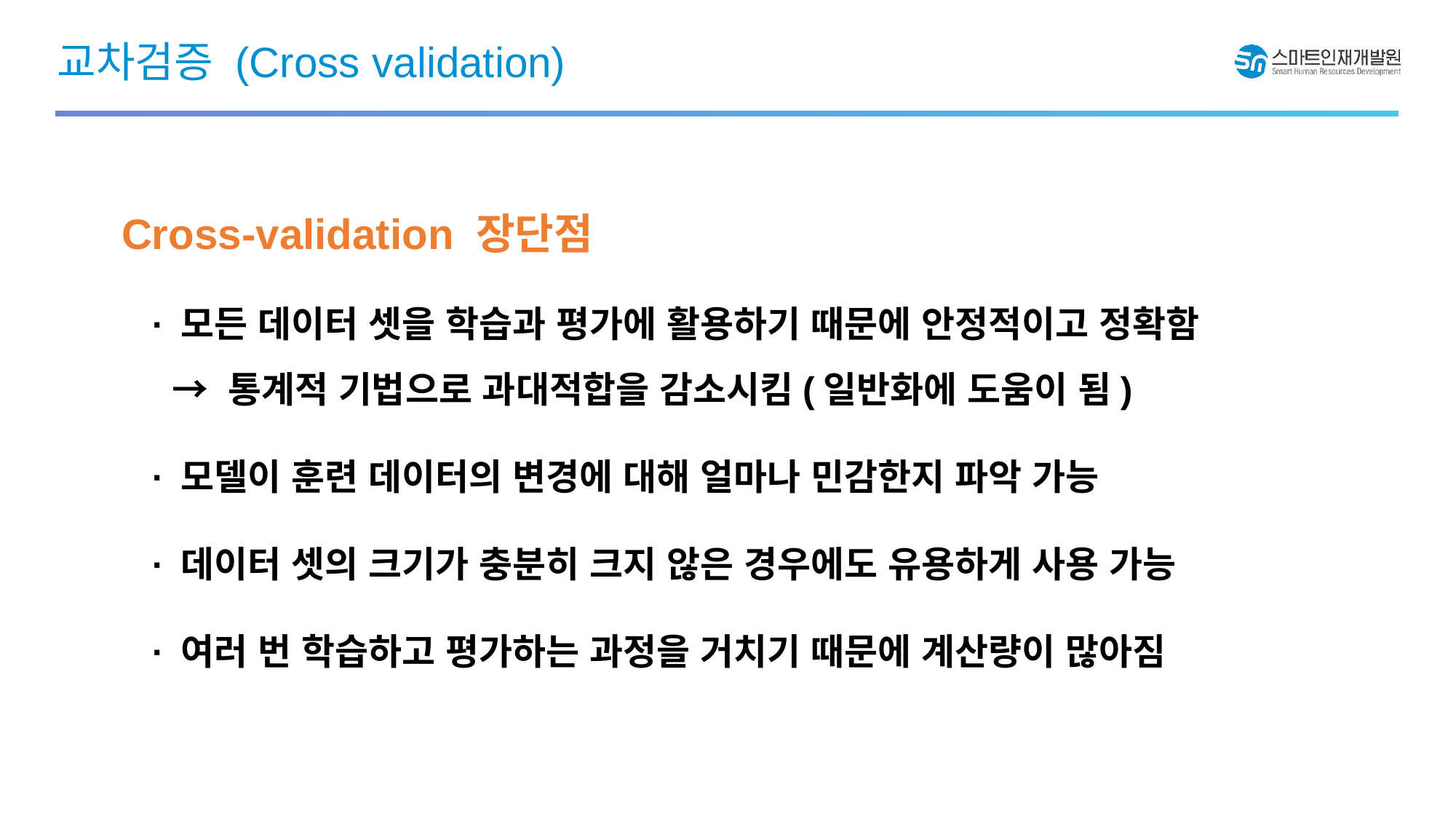

# 교차검증 (Cross validation)
Cross-validation 장단점
   ∙ 모든 데이터 셋을 학습과 평가에 활용하기 때문에 안정적이고 정확함
     → 통계적 기법으로 과대적합을 감소시킴(일반화에 도움이 됨)
   ∙ 모델이 훈련 데이터의 변경에 대해 얼마나 민감한지 파악 가능
   ∙ 데이터 셋의 크기가 충분히 크지 않은 경우에도 유용하게 사용 가능
   ∙ 여러 번 학습하고 평가하는 과정을 거치기 때문에 계산량이 많아짐